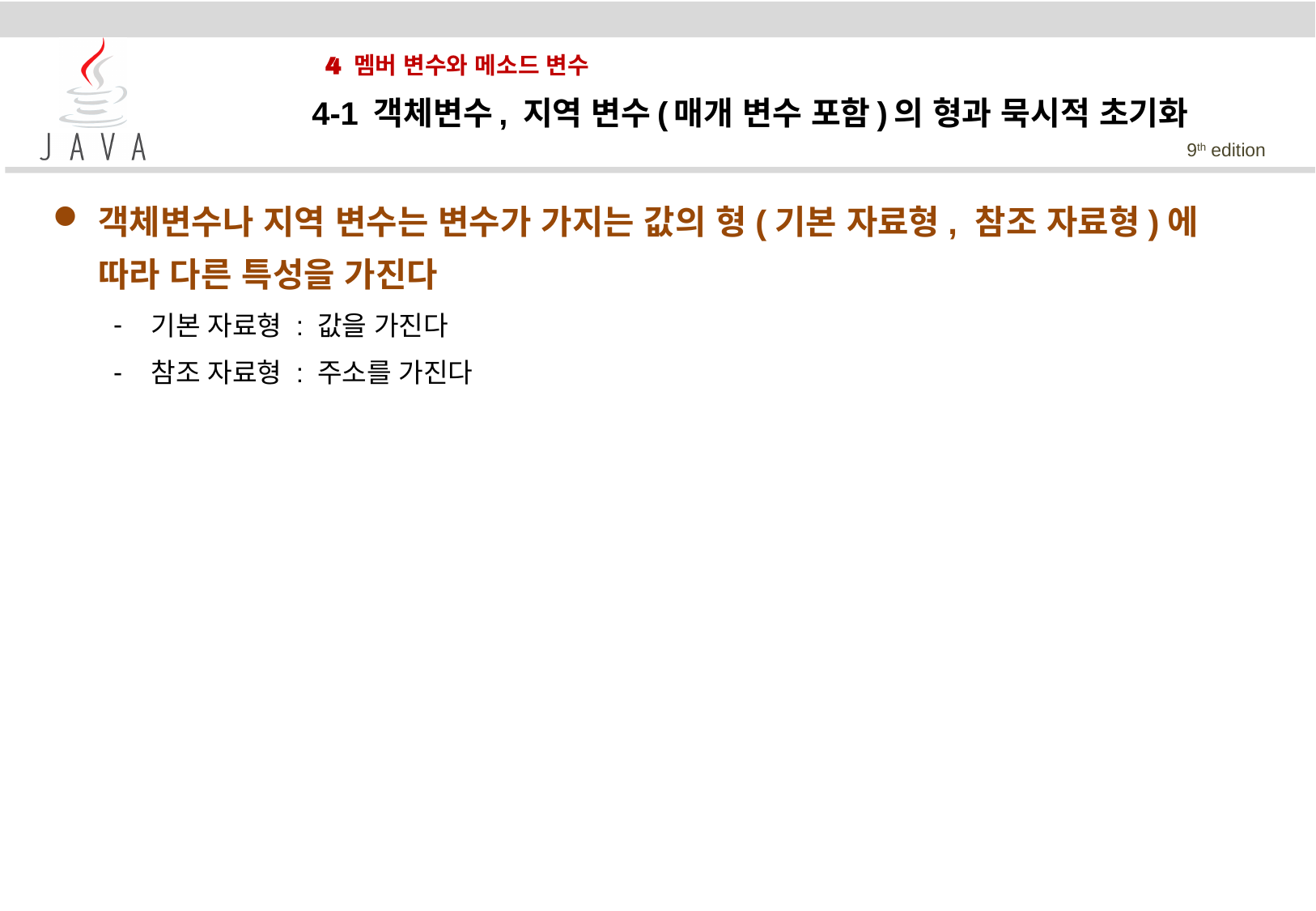

# 4 멤버 변수와 메소드 변수
   4-1 객체변수, 지역 변수(매개 변수 포함)의 형과 묵시적 초기화
객체변수나 지역 변수는 변수가 가지는 값의 형(기본 자료형, 참조 자료형)에 따라 다른 특성을 가진다
기본 자료형 : 값을 가진다
참조 자료형 : 주소를 가진다